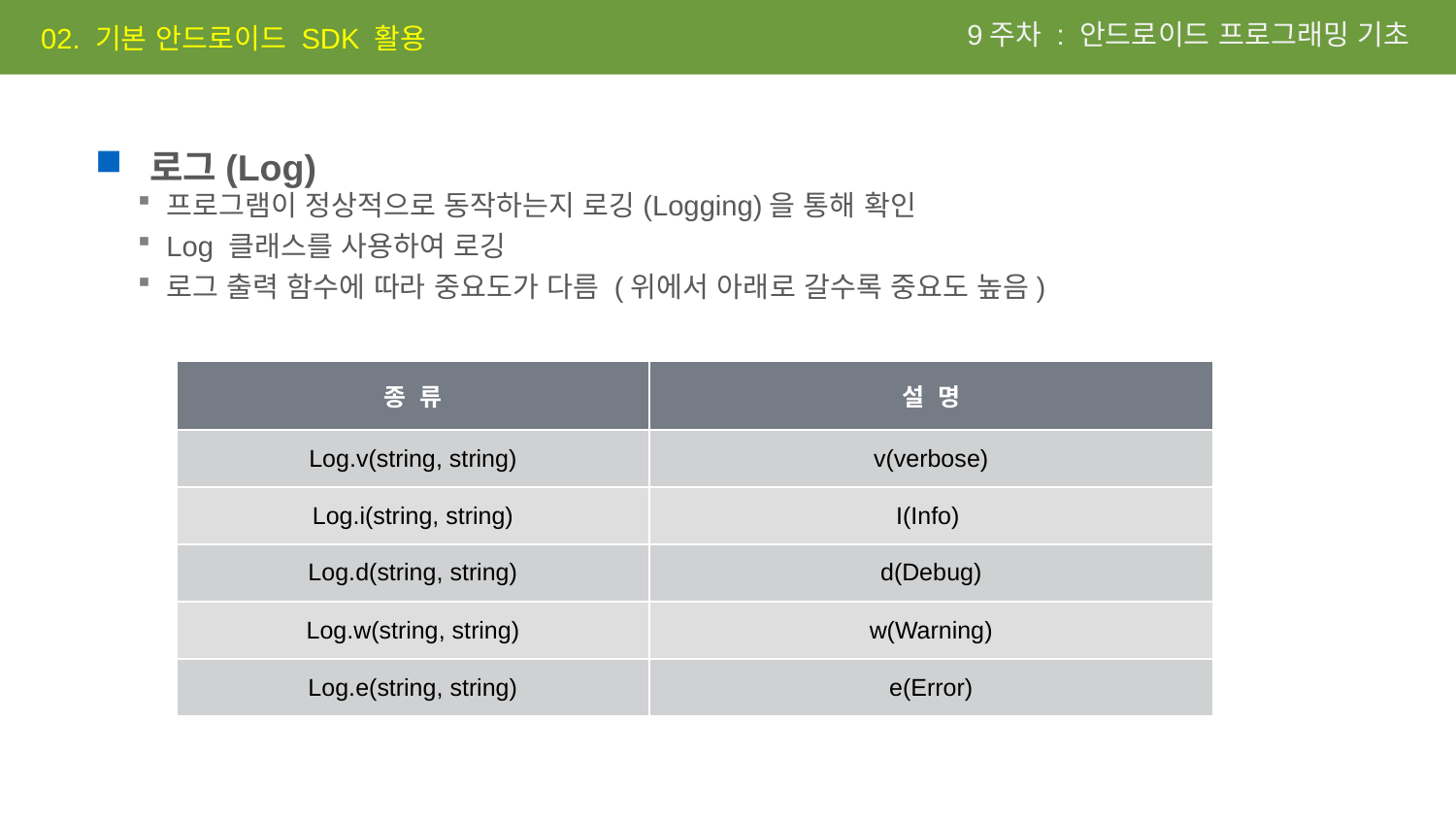

9주차 : 안드로이드 프로그래밍 기초
02. 기본 안드로이드 SDK 활용
로그(Log)
프로그램이 정상적으로 동작하는지 로깅(Logging)을 통해 확인
Log 클래스를 사용하여 로깅
로그 출력 함수에 따라 중요도가 다름 (위에서 아래로 갈수록 중요도 높음)
| 종 류 | 설 명 |
| --- | --- |
| Log.v(string, string) | v(verbose) |
| Log.i(string, string) | I(Info) |
| Log.d(string, string) | d(Debug) |
| Log.w(string, string) | w(Warning) |
| Log.e(string, string) | e(Error) |